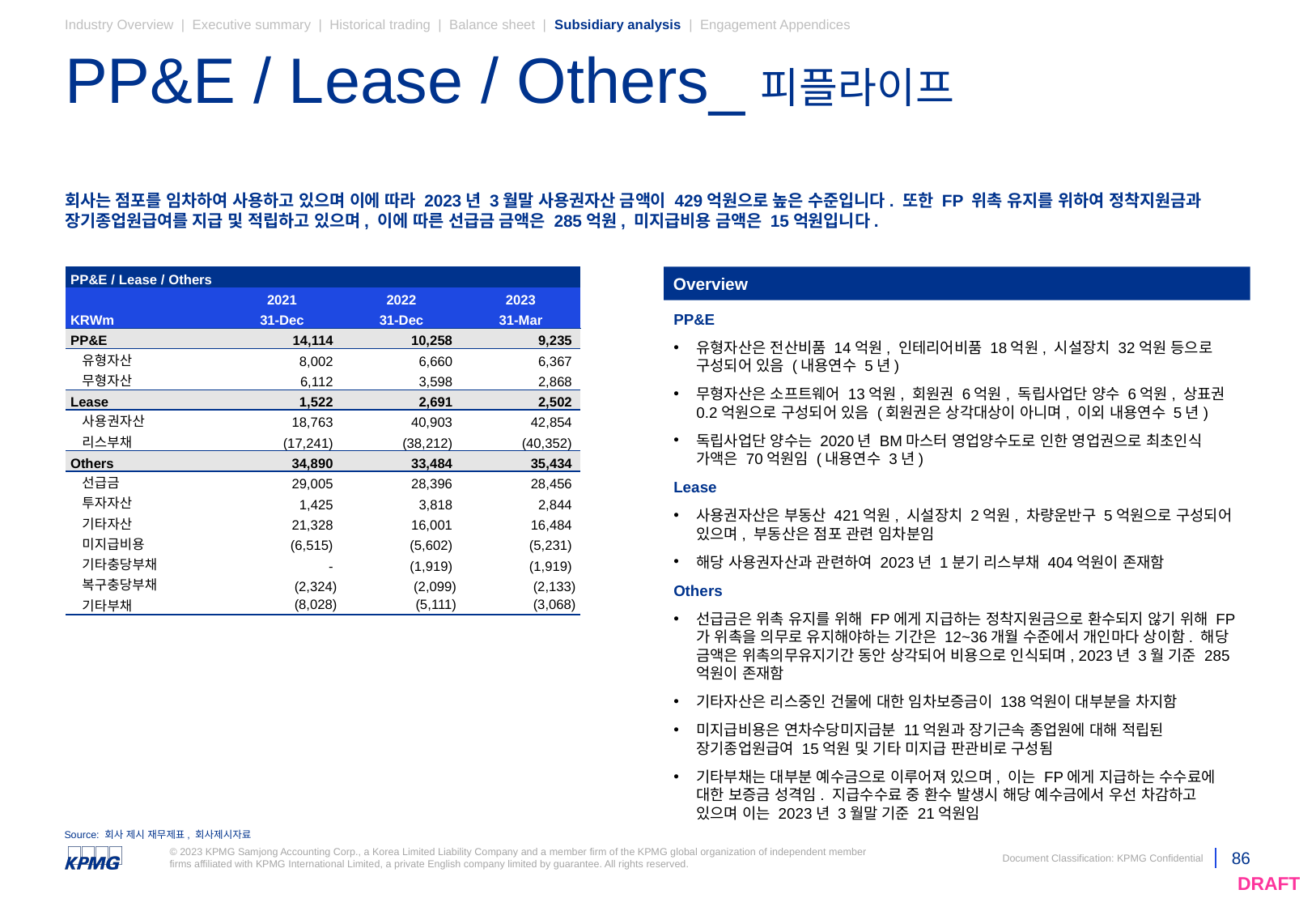

Industry Overview  |  Executive summary  |  Historical trading  |  Balance sheet  |  Subsidiary analysis  |  Engagement Appendices
# PP&E / Lease / Others_피플라이프
회사는 점포를 임차하여 사용하고 있으며 이에 따라 2023년 3월말 사용권자산 금액이 429억원으로 높은 수준입니다. 또한 FP 위촉 유지를 위하여 정착지원금과 장기종업원급여를 지급 및 적립하고 있으며, 이에 따른 선급금 금액은 285억원, 미지급비용 금액은 15억원입니다.
| PP&E / Lease / Others |  |  |  |
| --- | --- | --- | --- |
|  | 2021 | 2022 | 2023 |
| KRWm | 31-Dec | 31-Dec | 31-Mar |
| PP&E | 14,114 | 10,258 | 9,235 |
| 유형자산 | 8,002 | 6,660 | 6,367 |
| 무형자산 | 6,112 | 3,598 | 2,868 |
| Lease | 1,522 | 2,691 | 2,502 |
| 사용권자산 | 18,763 | 40,903 | 42,854 |
| 리스부채 | (17,241) | (38,212) | (40,352) |
| Others | 34,890 | 33,484 | 35,434 |
| 선급금 | 29,005 | 28,396 | 28,456 |
| 투자자산 | 1,425 | 3,818 | 2,844 |
| 기타자산 | 21,328 | 16,001 | 16,484 |
| 미지급비용 | (6,515) | (5,602) | (5,231) |
| 기타충당부채 | - | (1,919) | (1,919) |
| 복구충당부채 | (2,324) | (2,099) | (2,133) |
| 기타부채 | (8,028) | (5,111) | (3,068) |
Overview
PP&E
유형자산은 전산비품 14억원, 인테리어비품 18억원, 시설장치 32억원 등으로 구성되어 있음 (내용연수 5년)
무형자산은 소프트웨어 13억원, 회원권 6억원, 독립사업단 양수 6억원, 상표권 0.2억원으로 구성되어 있음 (회원권은 상각대상이 아니며, 이외 내용연수 5년)
독립사업단 양수는 2020년 BM마스터 영업양수도로 인한 영업권으로 최초인식 가액은 70억원임 (내용연수 3년)
Lease
사용권자산은 부동산 421억원, 시설장치 2억원, 차량운반구 5억원으로 구성되어 있으며, 부동산은 점포 관련 임차분임
해당 사용권자산과 관련하여 2023년 1분기 리스부채 404억원이 존재함
Others
선급금은 위촉 유지를 위해 FP에게 지급하는 정착지원금으로 환수되지 않기 위해 FP가 위촉을 의무로 유지해야하는 기간은 12~36개월 수준에서 개인마다 상이함. 해당 금액은 위촉의무유지기간 동안 상각되어 비용으로 인식되며, 2023년 3월 기준 285억원이 존재함
기타자산은 리스중인 건물에 대한 임차보증금이 138억원이 대부분을 차지함
미지급비용은 연차수당미지급분 11억원과 장기근속 종업원에 대해 적립된 장기종업원급여 15억원 및 기타 미지급 판관비로 구성됨
기타부채는 대부분 예수금으로 이루어져 있으며, 이는 FP에게 지급하는 수수료에 대한 보증금 성격임. 지급수수료 중 환수 발생시 해당 예수금에서 우선 차감하고 있으며 이는 2023년 3월말 기준 21억원임
Source: 회사 제시 재무제표, 회사제시자료